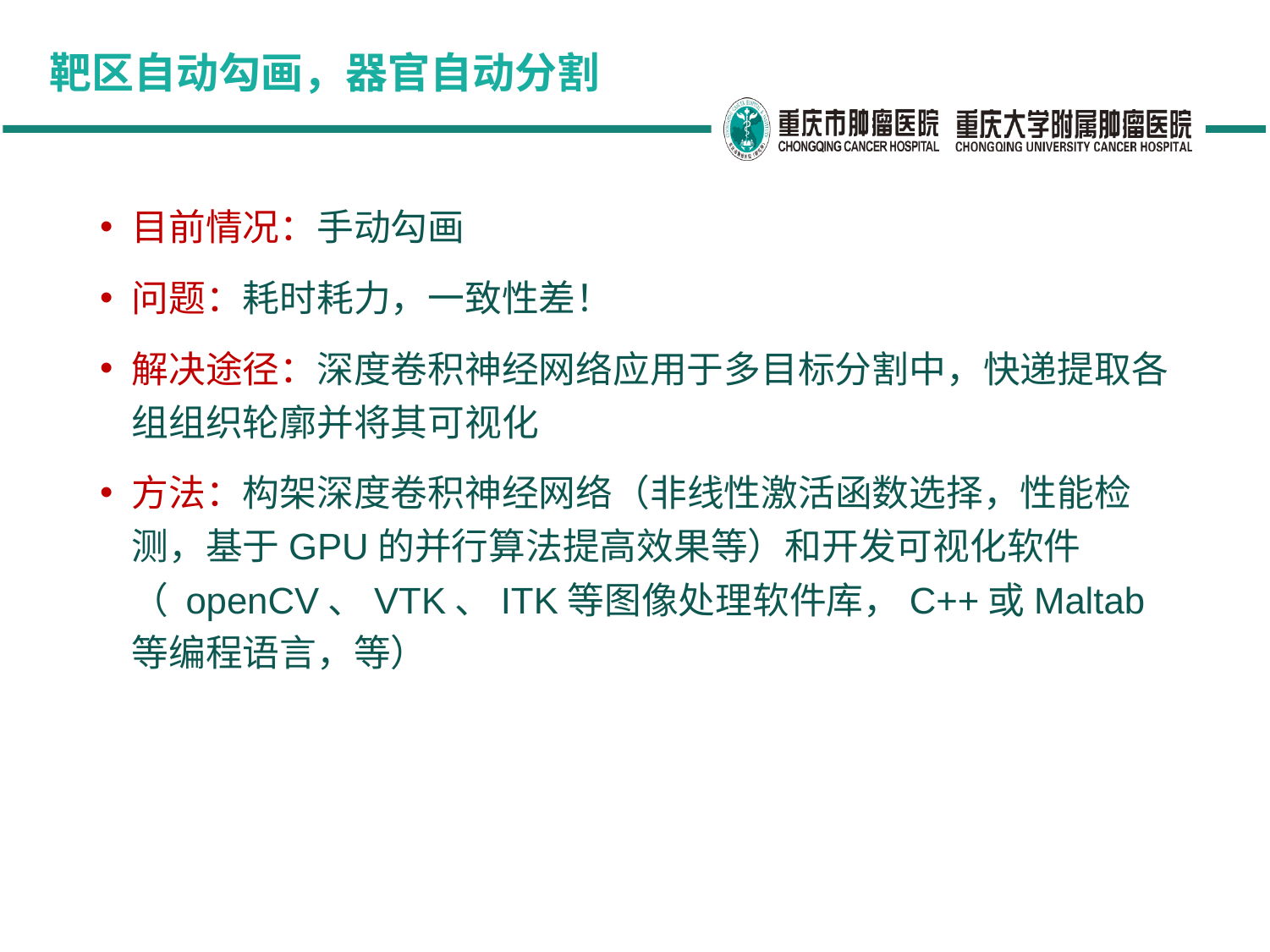

靶区自动勾画，器官自动分割
目前情况：手动勾画
问题：耗时耗力，一致性差！
解决途径：深度卷积神经网络应用于多目标分割中，快递提取各组组织轮廓并将其可视化
方法：构架深度卷积神经网络（非线性激活函数选择，性能检测，基于GPU的并行算法提高效果等）和开发可视化软件（ openCV、VTK、ITK等图像处理软件库，C++或Maltab等编程语言，等）